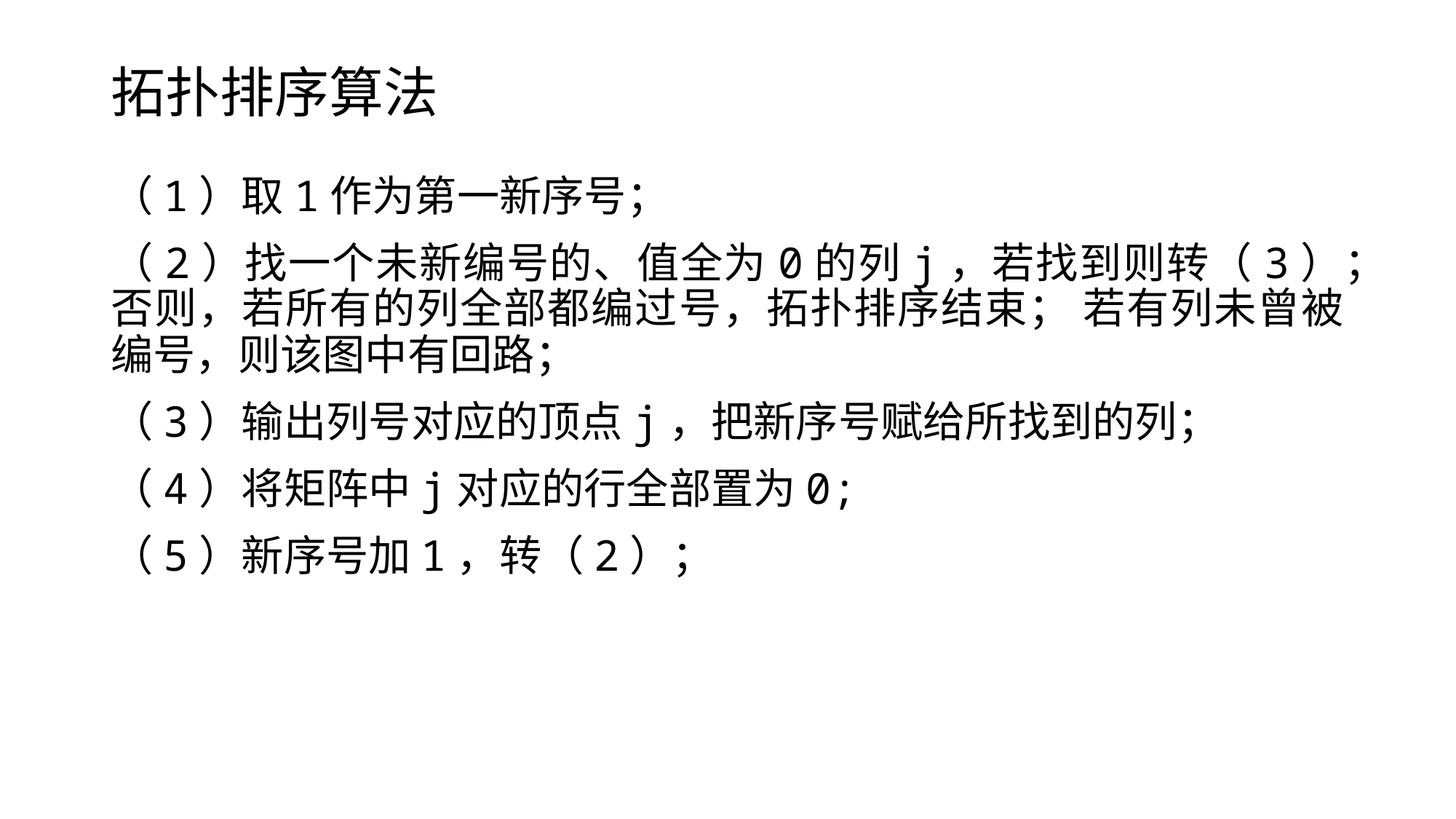

# 拓扑排序算法
（1）取1作为第一新序号；
（2）找一个未新编号的、值全为0的列j，若找到则转（3）；否则，若所有的列全部都编过号，拓扑排序结束； 若有列未曾被编号，则该图中有回路；
（3）输出列号对应的顶点j，把新序号赋给所找到的列；
（4）将矩阵中j对应的行全部置为0;
（5）新序号加1，转（2）；